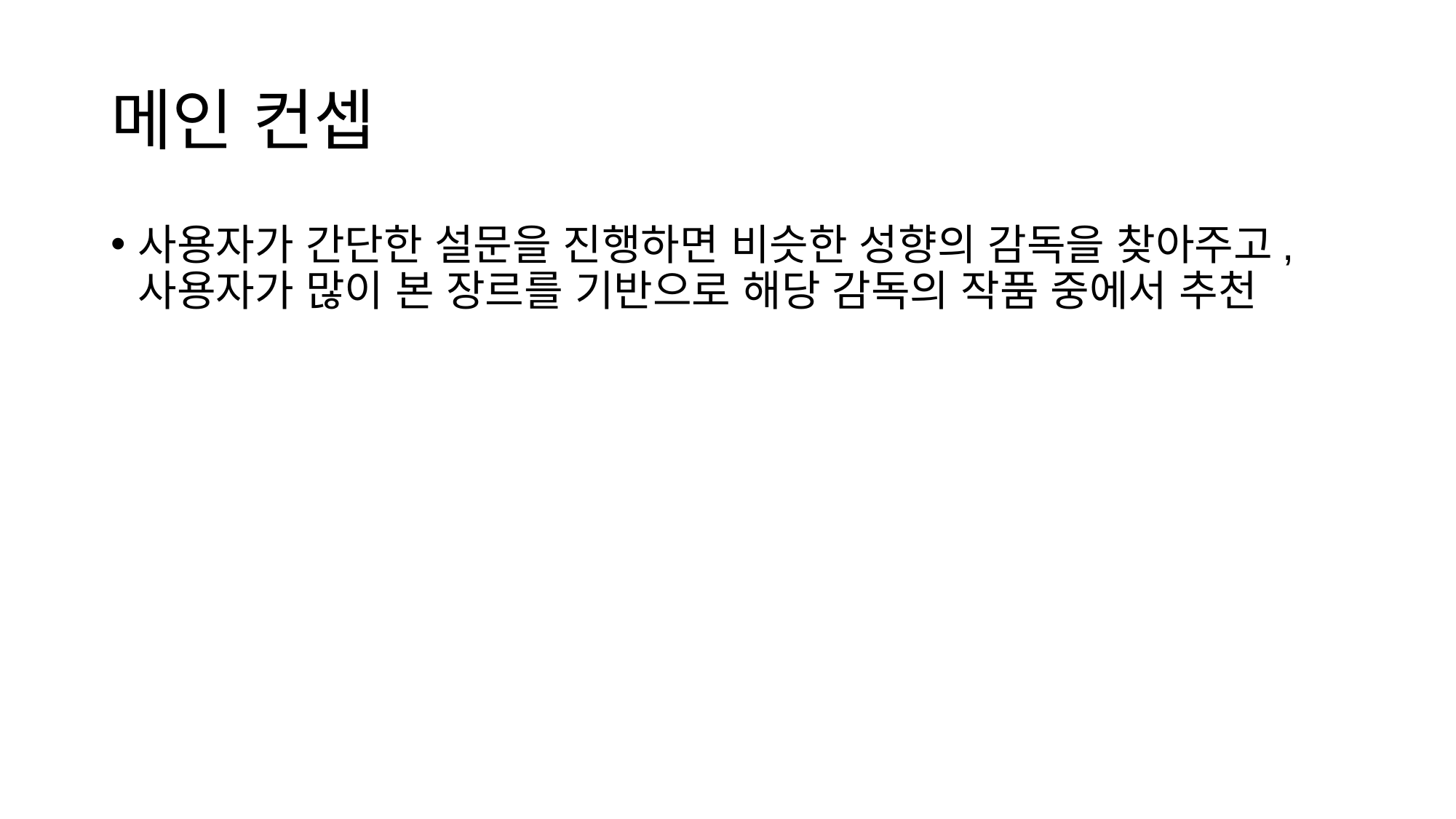

# 메인 컨셉
사용자가 간단한 설문을 진행하면 비슷한 성향의 감독을 찾아주고, 사용자가 많이 본 장르를 기반으로 해당 감독의 작품 중에서 추천